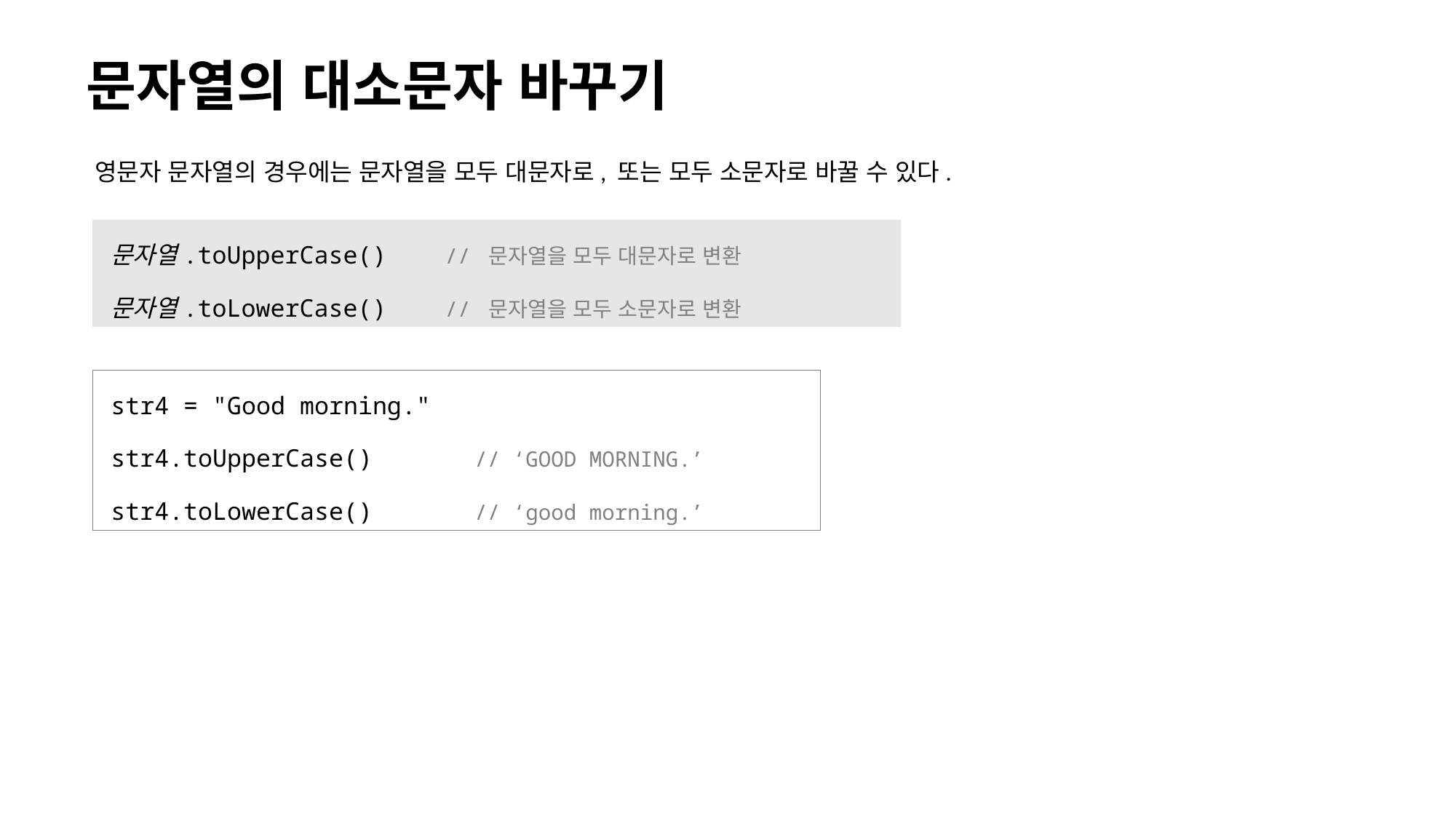

# 문자열의 대소문자 바꾸기
영문자 문자열의 경우에는 문자열을 모두 대문자로, 또는 모두 소문자로 바꿀 수 있다.
문자열.toUpperCase()    // 문자열을 모두 대문자로 변환
문자열.toLowerCase()    // 문자열을 모두 소문자로 변환
str4 = "Good morning."
str4.toUpperCase()       // ‘GOOD MORNING.’
str4.toLowerCase()       // ‘good morning.’